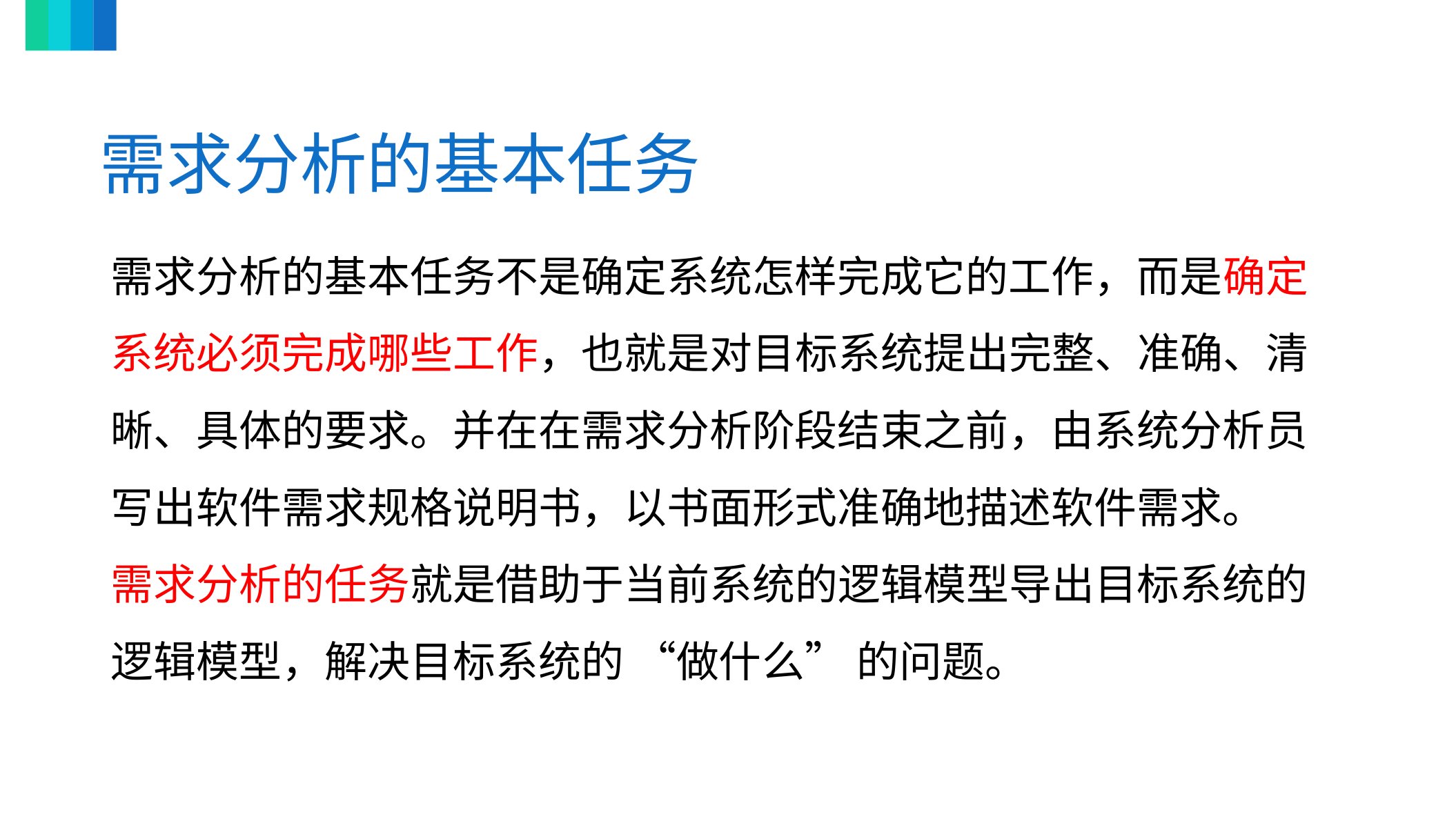

# 需求分析的基本任务
需求分析的基本任务不是确定系统怎样完成它的工作，而是确定系统必须完成哪些工作，也就是对目标系统提出完整、准确、清晰、具体的要求。并在在需求分析阶段结束之前，由系统分析员写出软件需求规格说明书，以书面形式准确地描述软件需求。
需求分析的任务就是借助于当前系统的逻辑模型导出目标系统的逻辑模型，解决目标系统的 “做什么” 的问题。